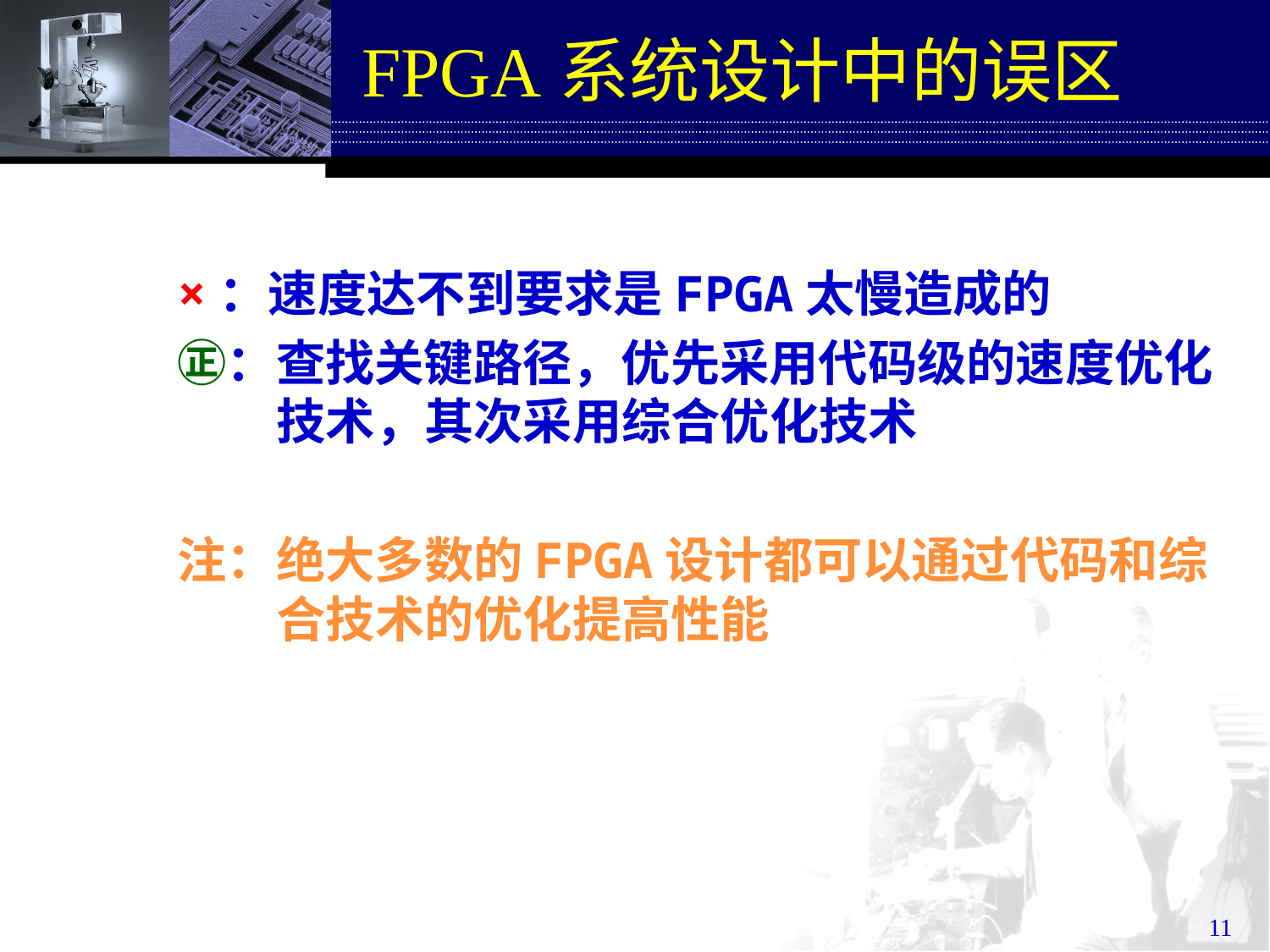

# FPGA系统设计中的误区
×：速度达不到要求是FPGA太慢造成的
㊣：查找关键路径，优先采用代码级的速度优化技术，其次采用综合优化技术

注：绝大多数的FPGA设计都可以通过代码和综合技术的优化提高性能
11